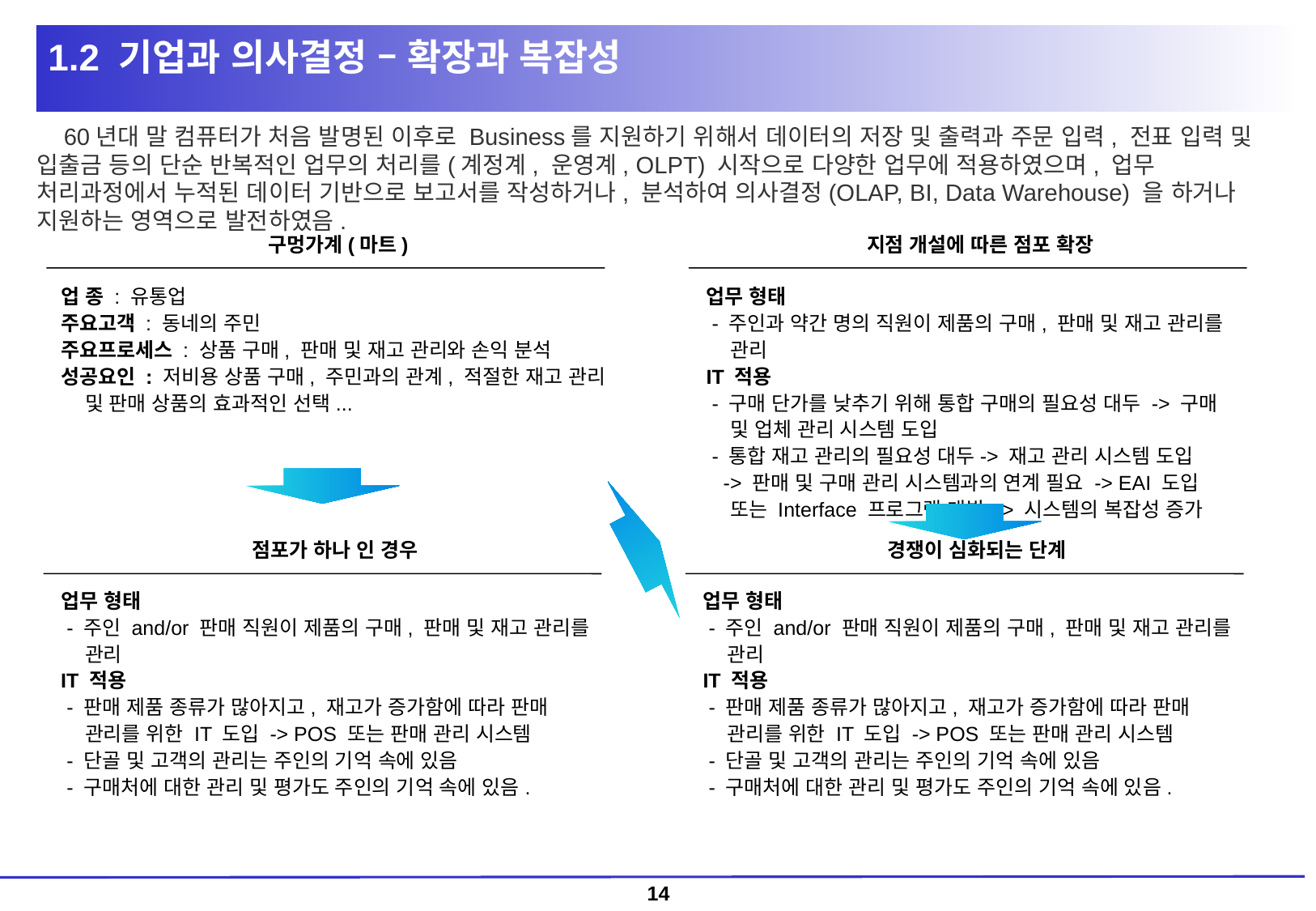

1.2 기업과 의사결정 – 확장과 복잡성
    60년대 말 컴퓨터가 처음 발명된 이후로 Business를 지원하기 위해서 데이터의 저장 및 출력과 주문 입력, 전표 입력 및 입출금 등의 단순 반복적인 업무의 처리를(계정계, 운영계, OLPT) 시작으로 다양한 업무에 적용하였으며, 업무 처리과정에서 누적된 데이터 기반으로 보고서를 작성하거나, 분석하여 의사결정(OLAP, BI, Data Warehouse) 을 하거나 지원하는 영역으로 발전하였음.
구멍가계(마트)
지점 개설에 따른 점포 확장

업 종 : 유통업
주요고객 : 동네의 주민
주요프로세스 : 상품 구매, 판매 및 재고 관리와 손익 분석
성공요인 : 저비용 상품 구매, 주민과의 관계, 적절한 재고 관리 및 판매 상품의 효과적인 선택...
업무 형태
 - 주인과 약간 명의 직원이 제품의 구매, 판매 및 재고 관리를 관리
IT 적용
 - 구매 단가를 낮추기 위해 통합 구매의 필요성 대두 -> 구매 및 업체 관리 시스템 도입
 - 통합 재고 관리의 필요성 대두-> 재고 관리 시스템 도입
   -> 판매 및 구매 관리 시스템과의 연계 필요 -> EAI 도입 또는 Interface 프로그램 개발 -> 시스템의 복잡성 증가

점포가 하나 인 경우
경쟁이 심화되는 단계

업무 형태
 - 주인 and/or 판매 직원이 제품의 구매, 판매 및 재고 관리를 관리
IT 적용
 - 판매 제품 종류가 많아지고, 재고가 증가함에 따라 판매 관리를 위한 IT 도입 -> POS 또는 판매 관리 시스템
 - 단골 및 고객의 관리는 주인의 기억 속에 있음
 - 구매처에 대한 관리 및 평가도 주인의 기억 속에 있음.

업무 형태
 - 주인 and/or 판매 직원이 제품의 구매, 판매 및 재고 관리를 관리
IT 적용
 - 판매 제품 종류가 많아지고, 재고가 증가함에 따라 판매 관리를 위한 IT 도입 -> POS 또는 판매 관리 시스템
 - 단골 및 고객의 관리는 주인의 기억 속에 있음
 - 구매처에 대한 관리 및 평가도 주인의 기억 속에 있음.